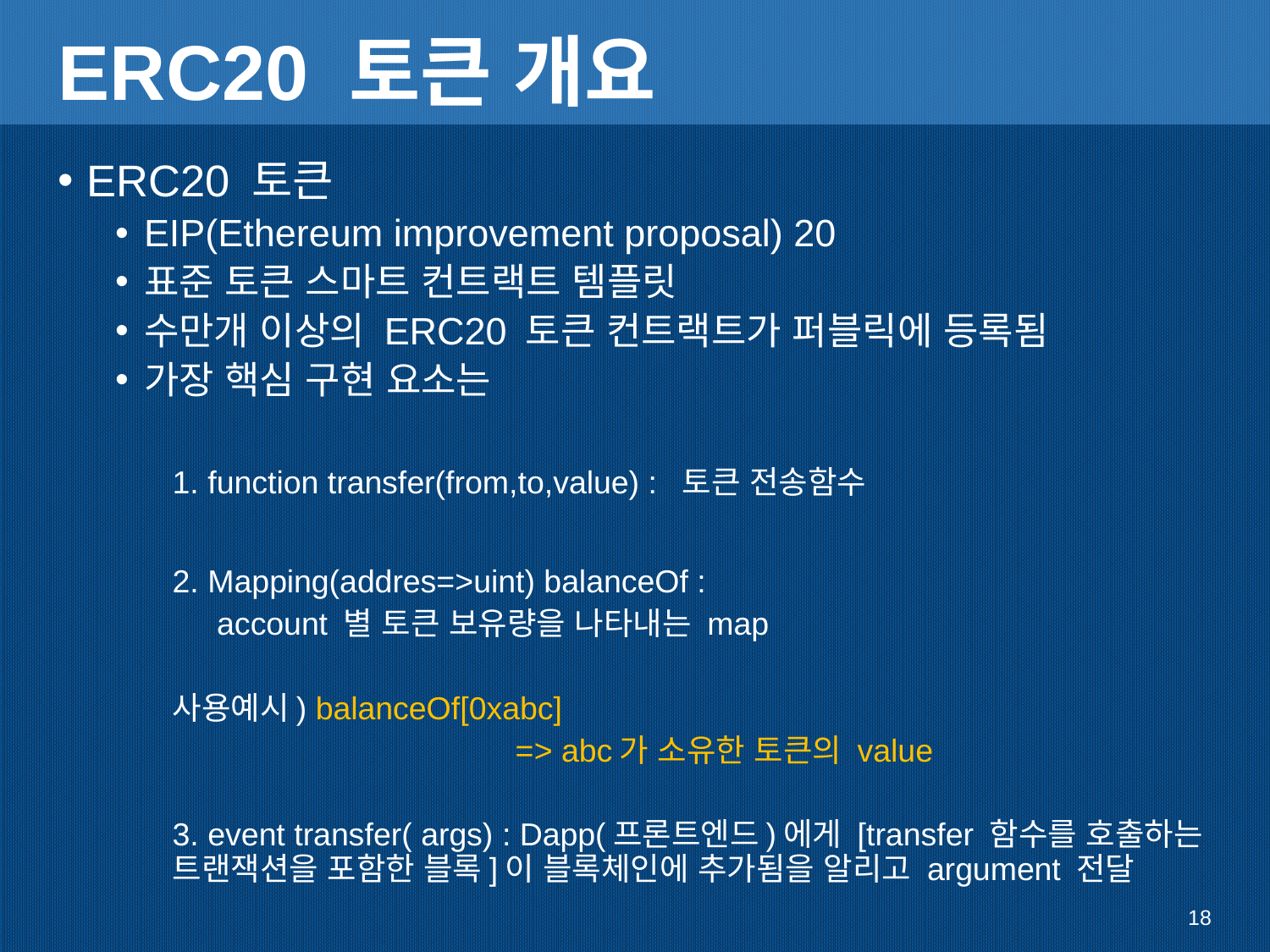

# ERC20 토큰 개요
ERC20 토큰
EIP(Ethereum improvement proposal) 20
표준 토큰 스마트 컨트랙트 템플릿
수만개 이상의 ERC20 토큰 컨트랙트가 퍼블릭에 등록됨
가장 핵심 구현 요소는

1. function transfer(from,to,value) :  토큰 전송함수

2. Mapping(addres=>uint) balanceOf :
     account 별 토큰 보유량을 나타내는 map

사용예시) balanceOf[0xabc]
			=> abc가 소유한 토큰의 value

3. event transfer( args) : Dapp(프론트엔드)에게 [transfer 함수를 호출하는 트랜잭션을 포함한 블록]이 블록체인에 추가됨을 알리고 argument 전달
18